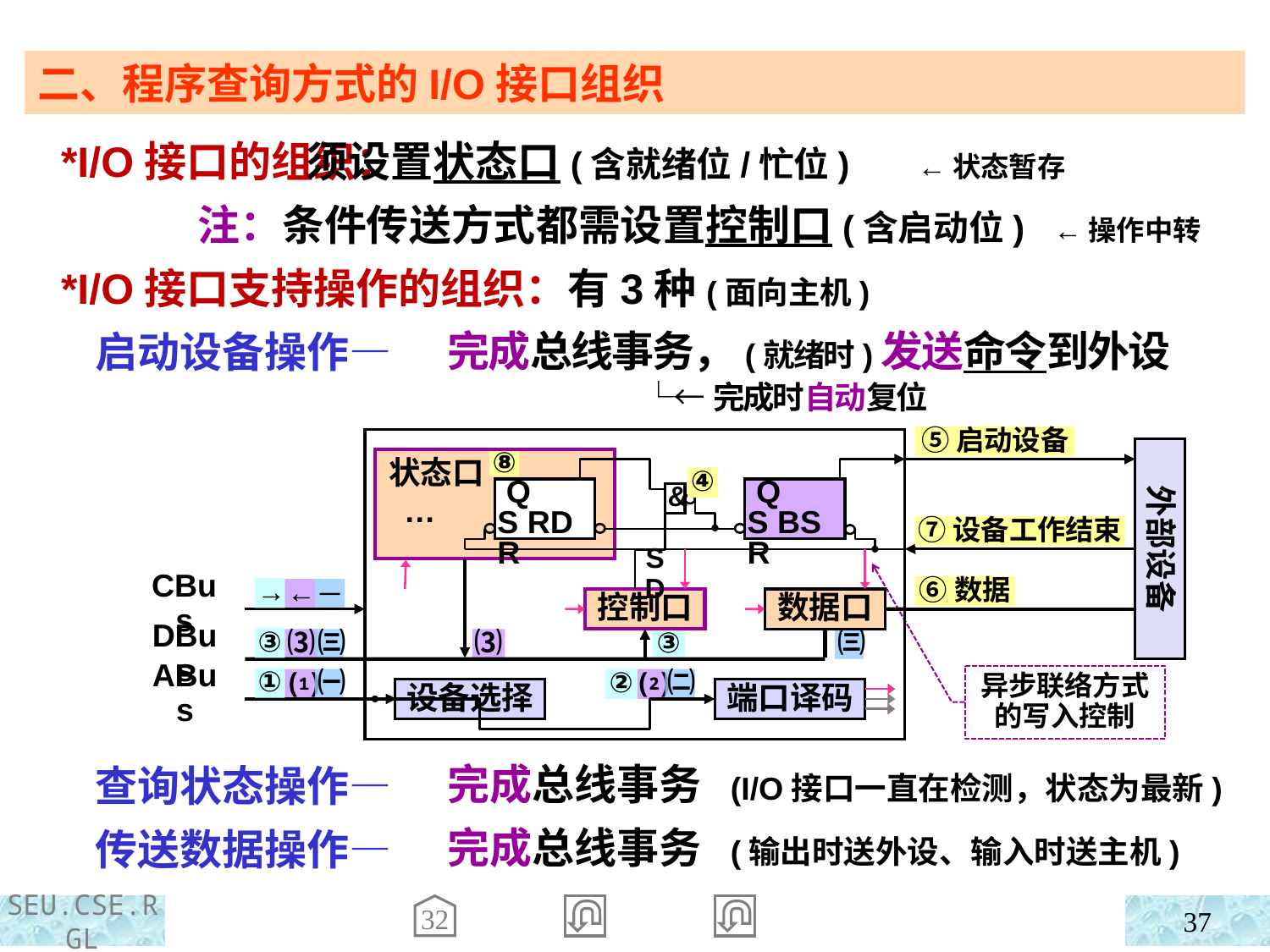

二、程序查询方式的I/O接口组织
  *I/O接口的组织：

  *I/O接口支持操作的组织：有3种(面向主机)
     启动设备操作—

     查询状态操作—
     传送数据操作—
           须设置状态口(含就绪位/忙位)       ←状态暂存
注：条件传送方式都需设置控制口(含启动位)   ←操作中转
完成总线事务，(就绪时)发送命令到外设
                                    └←完成时自动复位
⑤启动设备
⑧
④
⑦设备工作结束
⑥数据
→
③
③
①
②

外部设备
 状态口
   …
 Q
S RD R
 Q
S BS R
&

SD
CBus
控制口
数据口
DBus
设备选择
端口译码
ABus
←
⑶
⑶
⑵
⑴
─
㈢
㈢
㈠
㈡
异步联络方式的写入控制
完成总线事务  (I/O接口一直在检测，状态为最新)
完成总线事务  (输出时送外设、输入时送主机)
32

37